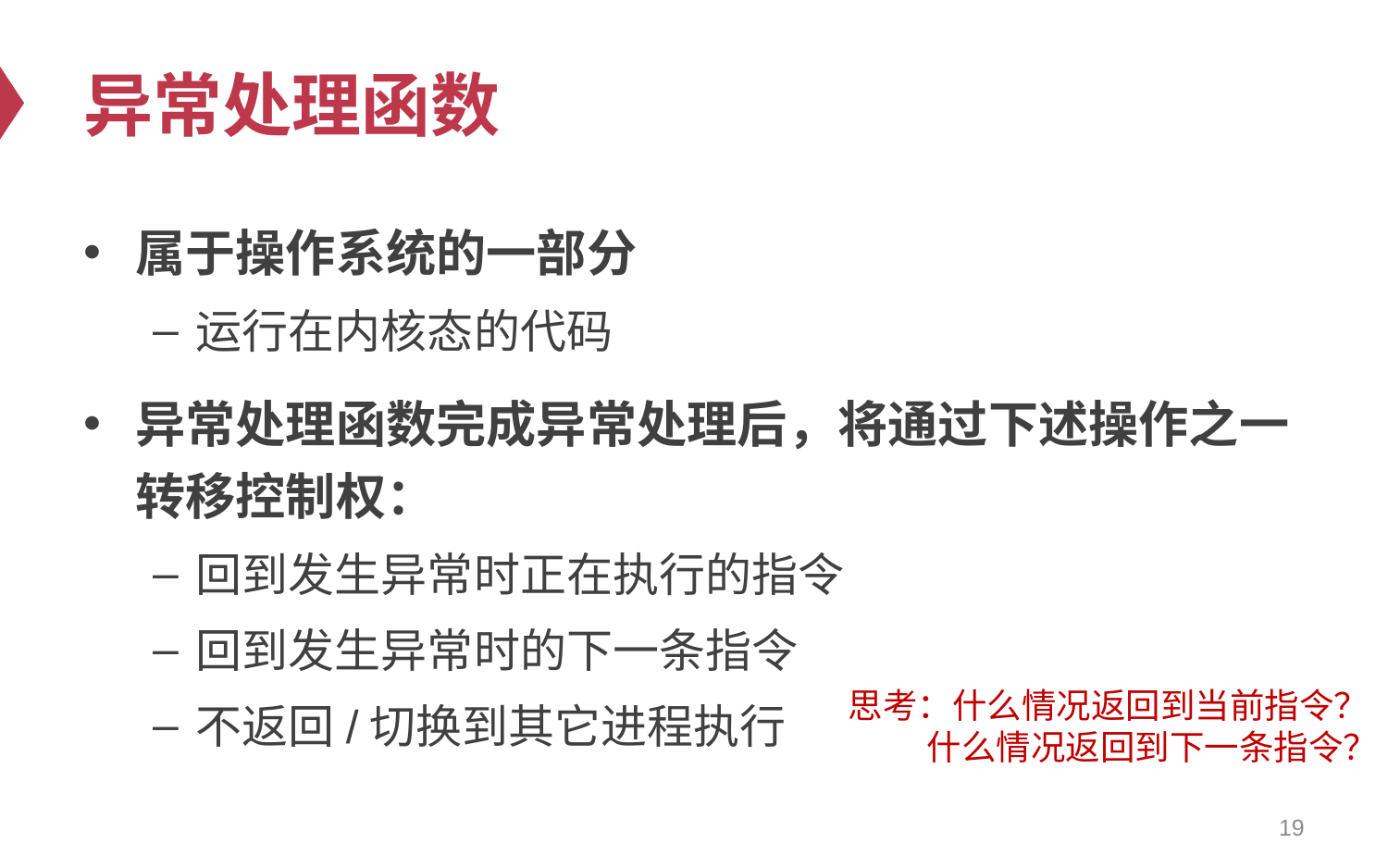

# 异常处理函数
属于操作系统的一部分
运行在内核态的代码
异常处理函数完成异常处理后，将通过下述操作之一转移控制权：
回到发生异常时正在执行的指令
回到发生异常时的下一条指令
不返回/切换到其它进程执行
思考：什么情况返回到当前指令？
          什么情况返回到下一条指令？
19